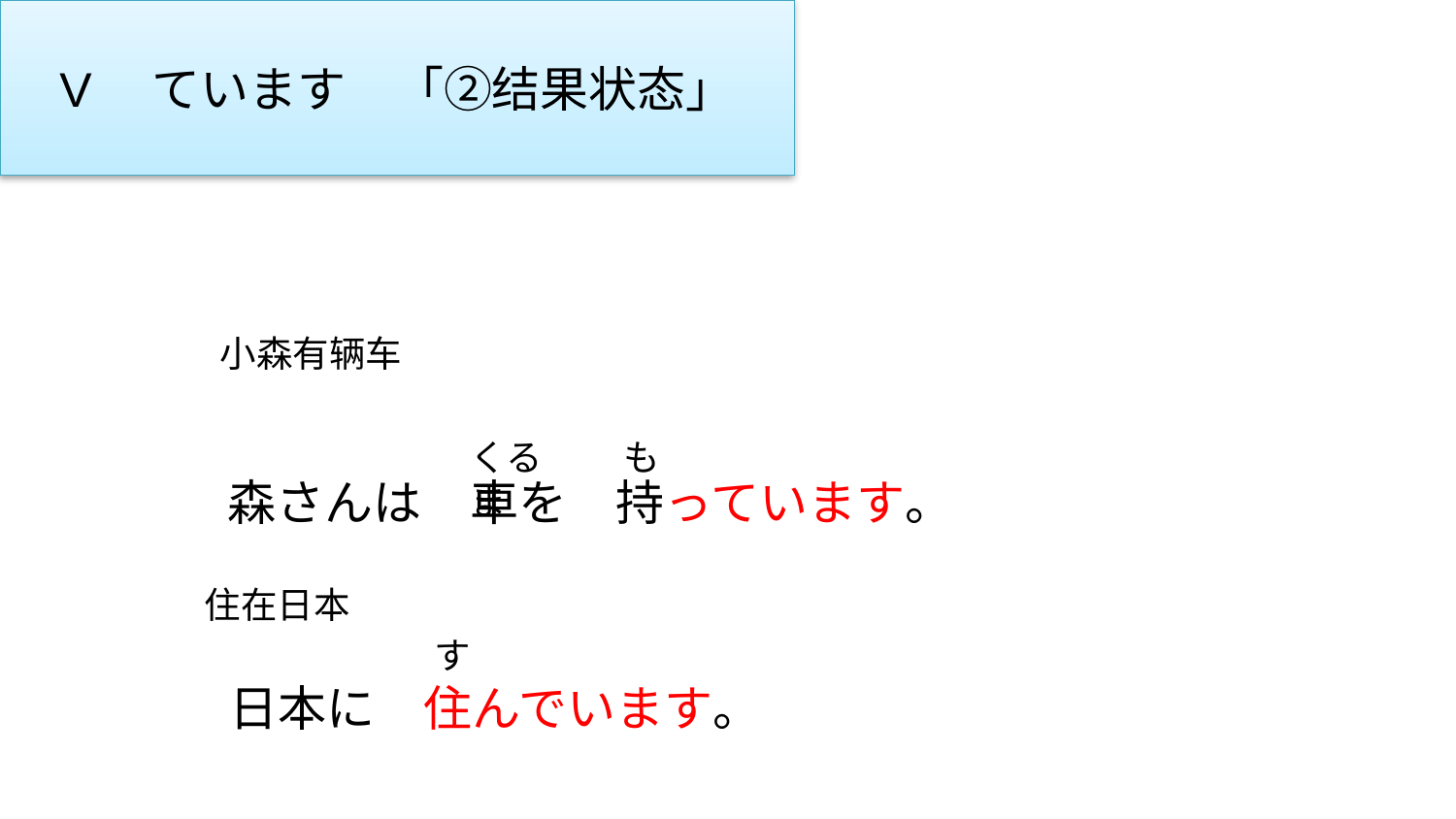

V　ています　「②结果状态」
小森有辆车
くるま
も
森さんは　車を　持っています。
住在日本
す
日本に　住んでいます。